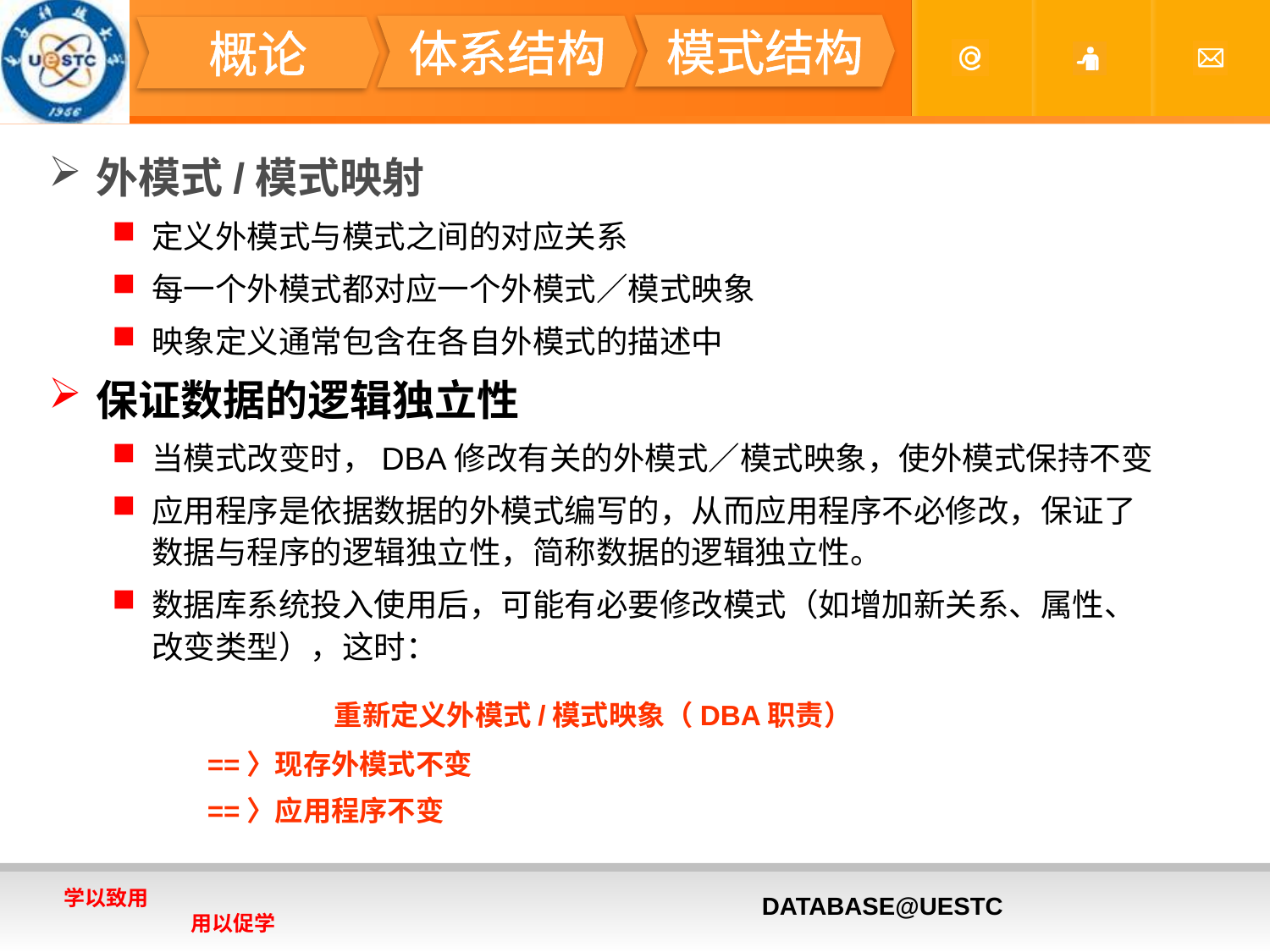

#
模式结构
体系结构
概论
外模式/模式映射
定义外模式与模式之间的对应关系
每一个外模式都对应一个外模式／模式映象
映象定义通常包含在各自外模式的描述中
保证数据的逻辑独立性
当模式改变时，DBA修改有关的外模式／模式映象，使外模式保持不变
应用程序是依据数据的外模式编写的，从而应用程序不必修改，保证了数据与程序的逻辑独立性，简称数据的逻辑独立性。
数据库系统投入使用后，可能有必要修改模式（如增加新关系、属性、改变类型），这时：
 		重新定义外模式/模式映象（DBA职责）
    	==〉现存外模式不变
    	==〉应用程序不变